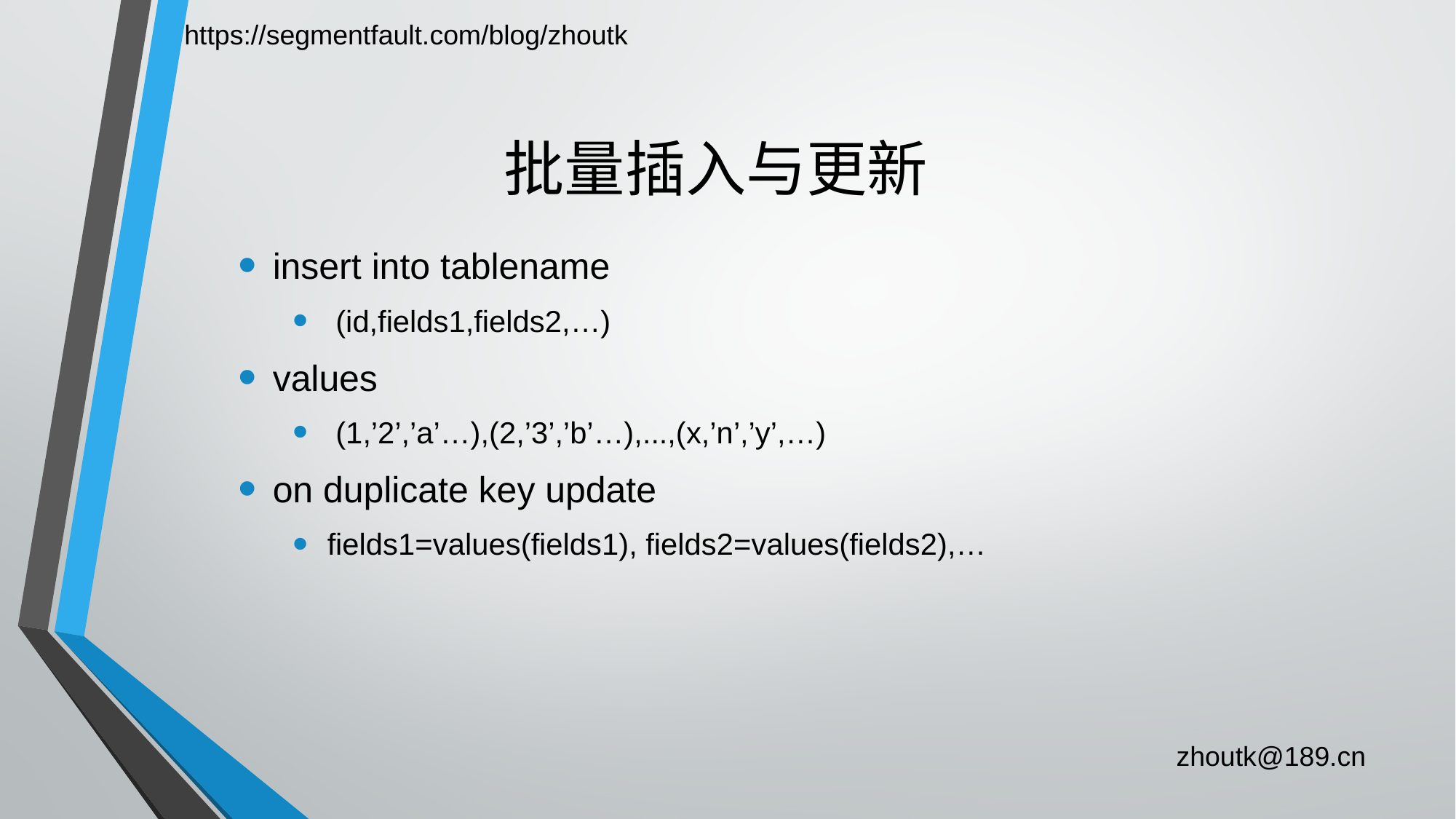

https://segmentfault.com/blog/zhoutk
# 批量插入与更新
insert into tablename
 (id,fields1,fields2,…)
values
 (1,’2’,’a’…),(2,’3’,’b’…),...,(x,’n’,’y’,…)
on duplicate key update
fields1=values(fields1), fields2=values(fields2),…
zhoutk@189.cn